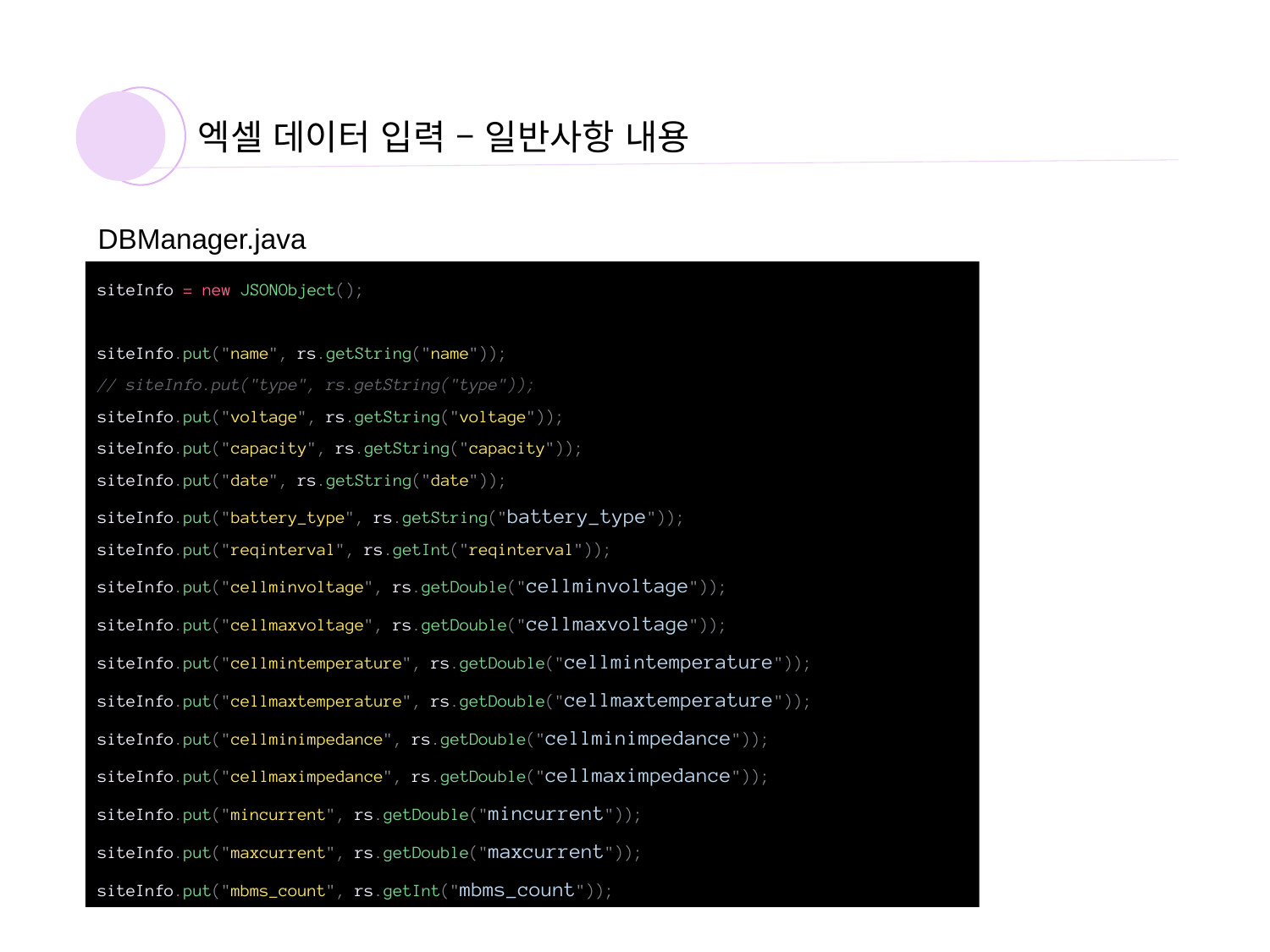

엑셀 데이터 입력 – 일반사항 내용
DBManager.java
siteInfo = new JSONObject();
siteInfo.put("name", rs.getString("name"));
// siteInfo.put("type", rs.getString("type"));
siteInfo.put("voltage", rs.getString("voltage"));
siteInfo.put("capacity", rs.getString("capacity"));
siteInfo.put("date", rs.getString("date"));
siteInfo.put("battery_type", rs.getString("battery_type"));
siteInfo.put("reqinterval", rs.getInt("reqinterval"));
siteInfo.put("cellminvoltage", rs.getDouble("cellminvoltage"));
siteInfo.put("cellmaxvoltage", rs.getDouble("cellmaxvoltage"));
siteInfo.put("cellmintemperature", rs.getDouble("cellmintemperature"));
siteInfo.put("cellmaxtemperature", rs.getDouble("cellmaxtemperature"));
siteInfo.put("cellminimpedance", rs.getDouble("cellminimpedance"));
siteInfo.put("cellmaximpedance", rs.getDouble("cellmaximpedance"));
siteInfo.put("mincurrent", rs.getDouble("mincurrent"));
siteInfo.put("maxcurrent", rs.getDouble("maxcurrent"));
siteInfo.put("mbms_count", rs.getInt("mbms_count"));